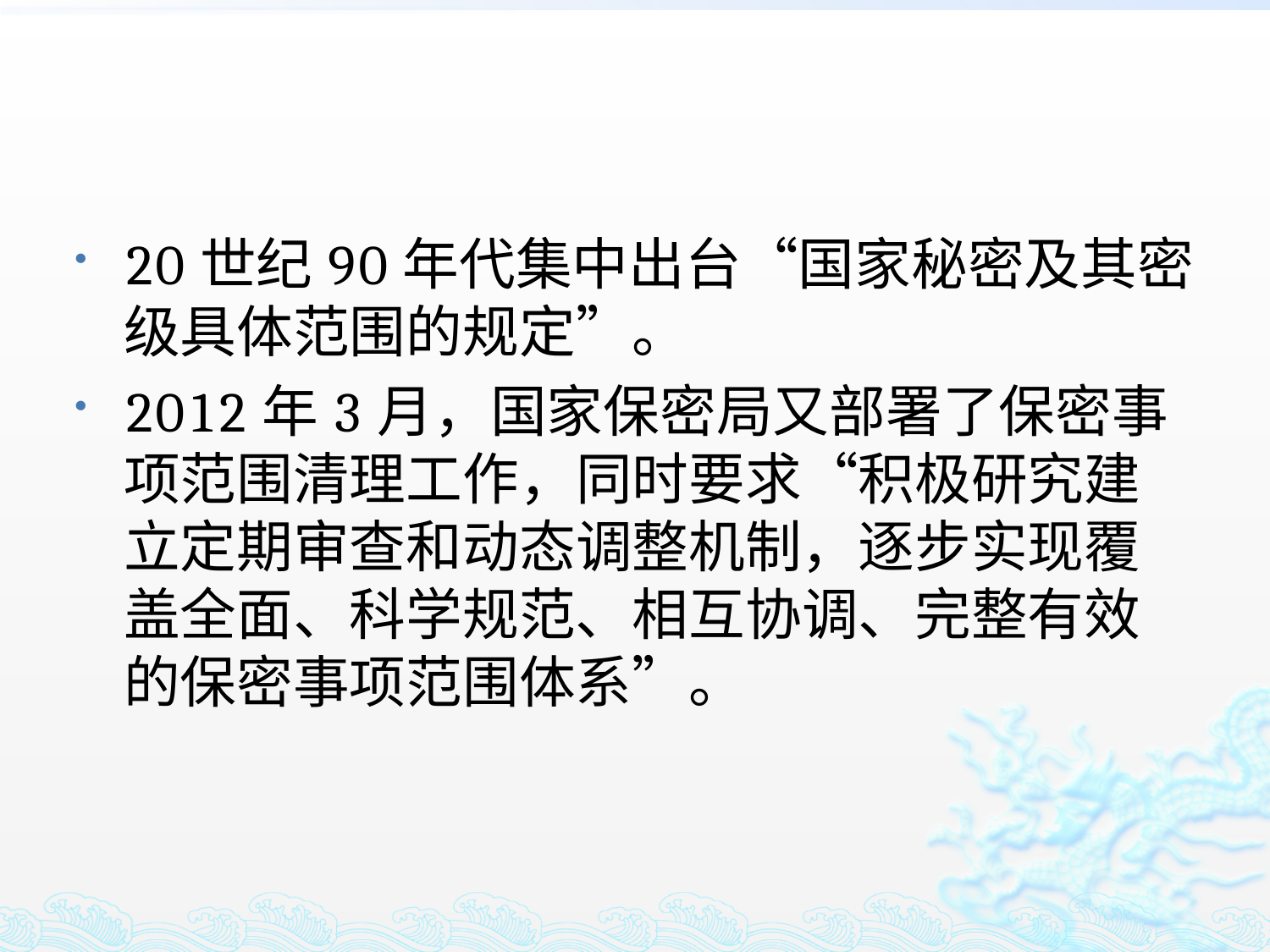

#
20世纪90年代集中出台“国家秘密及其密级具体范围的规定”。
2012年3月，国家保密局又部署了保密事项范围清理工作，同时要求“积极研究建立定期审查和动态调整机制，逐步实现覆盖全面、科学规范、相互协调、完整有效的保密事项范围体系”。